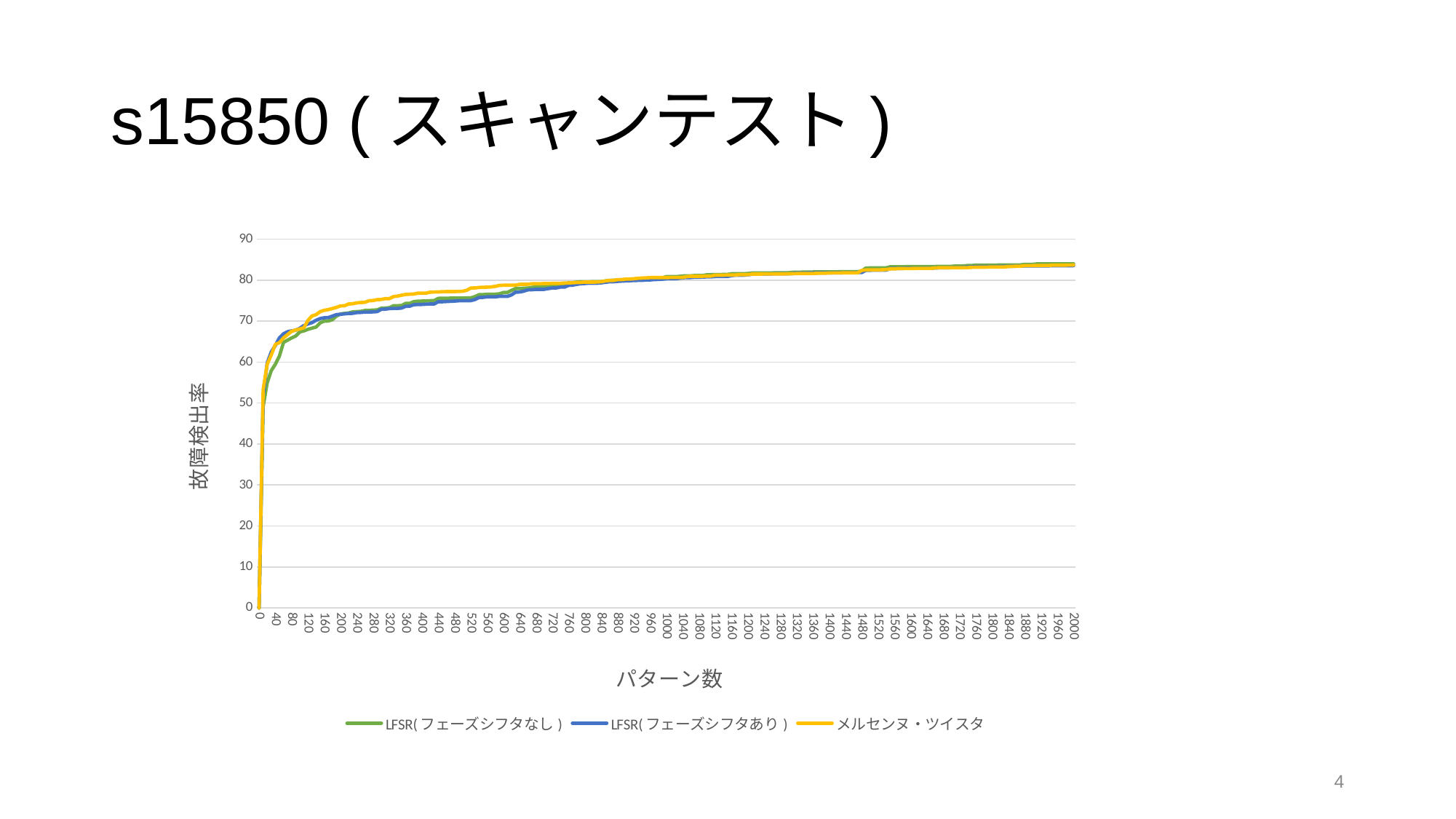

# s15850 (スキャンテスト)

### Chart

| Category |  |  |  |
|---|---|---|---|
| 0 | 0.0 | 0.0 | 0.0 |
| 10 | 49.159914 | 51.675904 | 53.279316 |
| 20 | 54.968017 | 59.803838 | 59.488273 |
| 30 | 57.910448 | 62.473345 | 61.756933 |
| 40 | 59.496802 | 64.085287 | 64.349681 |
| 50 | 61.501062 | 65.944564 | 64.750534 |
| 60 | 64.818764 | 66.916847 | 65.910447 |
| 70 | 65.364605 | 67.420042 | 66.712153 |
| 80 | 65.910447 | 67.633259 | 67.522389 |
| 90 | 66.353941 | 67.795312 | 67.837954 |
| 100 | 67.3774 | 68.255866 | 68.102348 |
| 110 | 67.6162 | 68.921113 | 68.392324 |
| 120 | 68.00853 | 69.304907 | 70.174837 |
| 130 | 68.289977 | 69.637525 | 71.275055 |
| 140 | 68.562901 | 70.208955 | 71.582091 |
| 150 | 69.577825 | 70.626867 | 72.324097 |
| 160 | 70.029855 | 70.831555 | 72.648191 |
| 170 | 70.038378 | 70.865673 | 72.818762 |
| 180 | 70.353943 | 71.223879 | 73.083156 |
| 190 | 71.240938 | 71.59915 | 73.364604 |
| 200 | 71.761191 | 71.667373 | 73.714286 |
| 210 | 71.889126 | 71.786779 | 73.765457 |
| 220 | 71.982944 | 71.880597 | 74.200428 |
| 230 | 72.264391 | 71.906185 | 74.251598 |
| 240 | 72.324097 | 72.085285 | 74.473345 |
| 250 | 72.392321 | 72.127932 | 74.541581 |
| 260 | 72.605544 | 72.213221 | 74.601281 |
| 270 | 72.614074 | 72.221744 | 74.985075 |
| 280 | 72.707891 | 72.264391 | 75.027716 |
| 290 | 72.742003 | 72.324097 | 75.249469 |
| 300 | 73.151386 | 72.886992 | 75.30064 |
| 310 | 73.211086 | 72.929639 | 75.488269 |
| 320 | 73.270786 | 73.057568 | 75.496805 |
| 330 | 73.773986 | 73.108745 | 75.99147 |
| 340 | 73.773986 | 73.117268 | 76.119405 |
| 350 | 73.808104 | 73.194027 | 76.324093 |
| 360 | 74.345416 | 73.620468 | 76.511729 |
| 370 | 74.345416 | 73.646057 | 76.579958 |
| 380 | 74.763322 | 74.012792 | 76.605546 |
| 390 | 74.874198 | 74.063969 | 76.827294 |
| 400 | 74.899787 | 74.081028 | 76.835823 |
| 410 | 74.925375 | 74.140728 | 76.844347 |
| 420 | 74.985075 | 74.200428 | 77.0661 |
| 430 | 75.010657 | 74.200428 | 77.11727 |
| 440 | 75.556505 | 74.72921 | 77.1258 |
| 450 | 75.565034 | 74.73774 | 77.194029 |
| 460 | 75.582087 | 74.79744 | 77.202559 |
| 470 | 75.607675 | 74.848616 | 77.202559 |
| 480 | 75.633264 | 74.899787 | 77.219617 |
| 490 | 75.633264 | 74.976546 | 77.262259 |
| 500 | 75.633264 | 74.976546 | 77.287847 |
| 510 | 75.658846 | 75.002134 | 77.543712 |
| 520 | 75.667375 | 75.002134 | 78.072494 |
| 530 | 75.99147 | 75.275052 | 78.106612 |
| 540 | 76.452029 | 75.769722 | 78.208953 |
| 550 | 76.469082 | 75.812364 | 78.26013 |
| 560 | 76.55437 | 75.93177 | 78.302771 |
| 570 | 76.562899 | 75.93177 | 78.345418 |
| 580 | 76.579958 | 75.93177 | 78.490406 |
| 590 | 76.673776 | 76.051176 | 78.720683 |
| 600 | 76.989341 | 76.051176 | 78.754795 |
| 610 | 77.014923 | 76.051176 | 78.754795 |
| 620 | 77.509594 | 76.409382 | 78.763324 |
| 630 | 77.961624 | 77.0661 | 78.788912 |
| 640 | 77.961624 | 77.108741 | 78.976548 |
| 650 | 78.029847 | 77.313435 | 79.00213 |
| 660 | 78.072494 | 77.637529 | 79.010659 |
| 670 | 78.234541 | 77.671641 | 79.113007 |
| 680 | 78.345418 | 77.756929 | 79.121536 |
| 690 | 78.362477 | 77.765459 | 79.121536 |
| 700 | 78.388059 | 77.765459 | 79.181236 |
| 710 | 78.584218 | 77.936035 | 79.181236 |
| 720 | 78.601277 | 78.089553 | 79.223883 |
| 730 | 78.652453 | 78.106612 | 79.223883 |
| 740 | 78.891259 | 78.3113 | 79.232407 |
| 750 | 78.908312 | 78.3113 | 79.300642 |
| 760 | 79.368871 | 78.729212 | 79.326224 |
| 770 | 79.368871 | 78.780383 | 79.377401 |
| 780 | 79.522389 | 78.976548 | 79.428571 |
| 790 | 79.582089 | 79.130065 | 79.45416 |
| 800 | 79.590619 | 79.189765 | 79.522389 |
| 810 | 79.590619 | 79.257995 | 79.530919 |
| 820 | 79.616207 | 79.257995 | 79.539442 |
| 830 | 79.616207 | 79.257995 | 79.547977 |
| 840 | 79.624736 | 79.343283 | 79.616207 |
| 850 | 79.803836 | 79.488271 | 79.795313 |
| 860 | 79.940295 | 79.607677 | 79.931772 |
| 870 | 79.965883 | 79.607677 | 79.931772 |
| 880 | 80.034113 | 79.710019 | 80.127931 |
| 890 | 80.110872 | 79.761195 | 80.127931 |
| 900 | 80.110872 | 79.820895 | 80.26439 |
| 910 | 80.127931 | 79.855013 | 80.272919 |
| 920 | 80.19616 | 79.931772 | 80.341148 |
| 930 | 80.247337 | 79.940295 | 80.460554 |
| 940 | 80.247337 | 79.940295 | 80.520254 |
| 950 | 80.366737 | 80.059701 | 80.562901 |
| 960 | 80.400854 | 80.059701 | 80.622602 |
| 970 | 80.511725 | 80.144989 | 80.631131 |
| 980 | 80.511725 | 80.170578 | 80.631131 |
| 990 | 80.554372 | 80.238807 | 80.631131 |
| 1000 | 80.852878 | 80.341148 | 80.631131 |
| 1010 | 80.852878 | 80.341148 | 80.656719 |
| 1020 | 80.861408 | 80.341148 | 80.656719 |
| 1030 | 80.895519 | 80.443496 | 80.656719 |
| 1040 | 81.014925 | 80.57996 | 80.673772 |
| 1050 | 81.066096 | 80.64819 | 80.852878 |
| 1060 | 81.066096 | 80.64819 | 80.955225 |
| 1070 | 81.125802 | 80.724949 | 80.955225 |
| 1080 | 81.125802 | 80.724949 | 80.955225 |
| 1090 | 81.142855 | 80.76759 | 80.963755 |
| 1100 | 81.321961 | 80.801708 | 81.006396 |
| 1110 | 81.33902 | 80.801708 | 81.006396 |
| 1120 | 81.33902 | 80.878466 | 81.228143 |
| 1130 | 81.33902 | 80.878466 | 81.228143 |
| 1140 | 81.39872 | 80.878466 | 81.228143 |
| 1150 | 81.39872 | 80.886996 | 81.253731 |
| 1160 | 81.560767 | 81.100214 | 81.262261 |
| 1170 | 81.586355 | 81.21109 | 81.27932 |
| 1180 | 81.586355 | 81.21109 | 81.347549 |
| 1190 | 81.586355 | 81.21109 | 81.356078 |
| 1200 | 81.611943 | 81.321961 | 81.364608 |
| 1210 | 81.739873 | 81.44989 | 81.475478 |
| 1220 | 81.748402 | 81.492537 | 81.484008 |
| 1230 | 81.773984 | 81.501067 | 81.484008 |
| 1240 | 81.773984 | 81.501067 | 81.509596 |
| 1250 | 81.773984 | 81.518126 | 81.509596 |
| 1260 | 81.773984 | 81.535184 | 81.509596 |
| 1270 | 81.808102 | 81.569296 | 81.518126 |
| 1280 | 81.808102 | 81.569296 | 81.535184 |
| 1290 | 81.816632 | 81.586355 | 81.543708 |
| 1300 | 81.825161 | 81.586355 | 81.560767 |
| 1310 | 81.918979 | 81.611943 | 81.586355 |
| 1320 | 81.95309 | 81.739873 | 81.603408 |
| 1330 | 81.95309 | 81.739873 | 81.603408 |
| 1340 | 81.995738 | 81.773984 | 81.603408 |
| 1350 | 82.004261 | 81.782514 | 81.620467 |
| 1360 | 82.004261 | 81.782514 | 81.620467 |
| 1370 | 82.02132 | 81.791043 | 81.671643 |
| 1380 | 82.02132 | 81.791043 | 81.688702 |
| 1390 | 82.02132 | 81.791043 | 81.688702 |
| 1400 | 82.038379 | 81.791043 | 81.756932 |
| 1410 | 82.038379 | 81.791043 | 81.773984 |
| 1420 | 82.046908 | 81.791043 | 81.773984 |
| 1430 | 82.055438 | 81.799573 | 81.782514 |
| 1440 | 82.072496 | 81.825161 | 81.782514 |
| 1450 | 82.072496 | 81.825161 | 81.782514 |
| 1460 | 82.072496 | 81.867802 | 81.782514 |
| 1470 | 82.072496 | 81.867802 | 81.782514 |
| 1480 | 82.243073 | 81.867802 | 82.388061 |
| 1490 | 82.950962 | 82.41365 | 82.498932 |
| 1500 | 82.985073 | 82.41365 | 82.498932 |
| 1510 | 82.985073 | 82.46482 | 82.498932 |
| 1520 | 82.985073 | 82.47335 | 82.498932 |
| 1530 | 83.010662 | 82.47335 | 82.541579 |
| 1540 | 83.010662 | 82.47335 | 82.59275 |
| 1550 | 83.266526 | 82.857144 | 82.754797 |
| 1560 | 83.266526 | 82.857144 | 82.754797 |
| 1570 | 83.275056 | 82.857144 | 82.840085 |
| 1580 | 83.275056 | 82.865673 | 82.840085 |
| 1590 | 83.300638 | 82.899785 | 82.840085 |
| 1600 | 83.309168 | 82.908314 | 82.840085 |
| 1610 | 83.309168 | 82.916844 | 82.857144 |
| 1620 | 83.317697 | 82.925373 | 82.882726 |
| 1630 | 83.317697 | 82.925373 | 82.882726 |
| 1640 | 83.317697 | 82.925373 | 82.882726 |
| 1650 | 83.317697 | 82.925373 | 82.882726 |
| 1660 | 83.317697 | 82.976544 | 83.002132 |
| 1670 | 83.377397 | 83.019191 | 83.036244 |
| 1680 | 83.377397 | 83.019191 | 83.036244 |
| 1690 | 83.377397 | 83.019191 | 83.036244 |
| 1700 | 83.377397 | 83.070362 | 83.036244 |
| 1710 | 83.462685 | 83.104479 | 83.036244 |
| 1720 | 83.462685 | 83.113003 | 83.036244 |
| 1730 | 83.471215 | 83.113003 | 83.044779 |
| 1740 | 83.573562 | 83.240938 | 83.061832 |
| 1750 | 83.573562 | 83.240938 | 83.130062 |
| 1760 | 83.65885 | 83.300638 | 83.164179 |
| 1770 | 83.65885 | 83.300638 | 83.164179 |
| 1780 | 83.675909 | 83.309168 | 83.164179 |
| 1790 | 83.675909 | 83.309168 | 83.198297 |
| 1800 | 83.684433 | 83.309168 | 83.21535 |
| 1810 | 83.684433 | 83.326226 | 83.21535 |
| 1820 | 83.71855 | 83.377397 | 83.21535 |
| 1830 | 83.71855 | 83.377397 | 83.21535 |
| 1840 | 83.71855 | 83.377397 | 83.317697 |
| 1850 | 83.71855 | 83.385926 | 83.368874 |
| 1860 | 83.72708 | 83.420044 | 83.394456 |
| 1870 | 83.735609 | 83.420044 | 83.411515 |
| 1880 | 83.84648 | 83.479744 | 83.556503 |
| 1890 | 83.84648 | 83.479744 | 83.556503 |
| 1900 | 83.872068 | 83.488274 | 83.556503 |
| 1910 | 83.965886 | 83.488274 | 83.573562 |
| 1920 | 83.982944 | 83.488274 | 83.573562 |
| 1930 | 83.982944 | 83.488274 | 83.59915 |
| 1940 | 83.982944 | 83.488274 | 83.59915 |
| 1950 | 83.982944 | 83.522391 | 83.65885 |
| 1960 | 83.982944 | 83.522391 | 83.66738 |
| 1970 | 83.982944 | 83.522391 | 83.66738 |
| 1980 | 83.982944 | 83.522391 | 83.66738 |
| 1990 | 83.982944 | 83.522391 | 83.675909 |
| 2000 | 84.008527 | 83.547974 | 83.710021 |
4